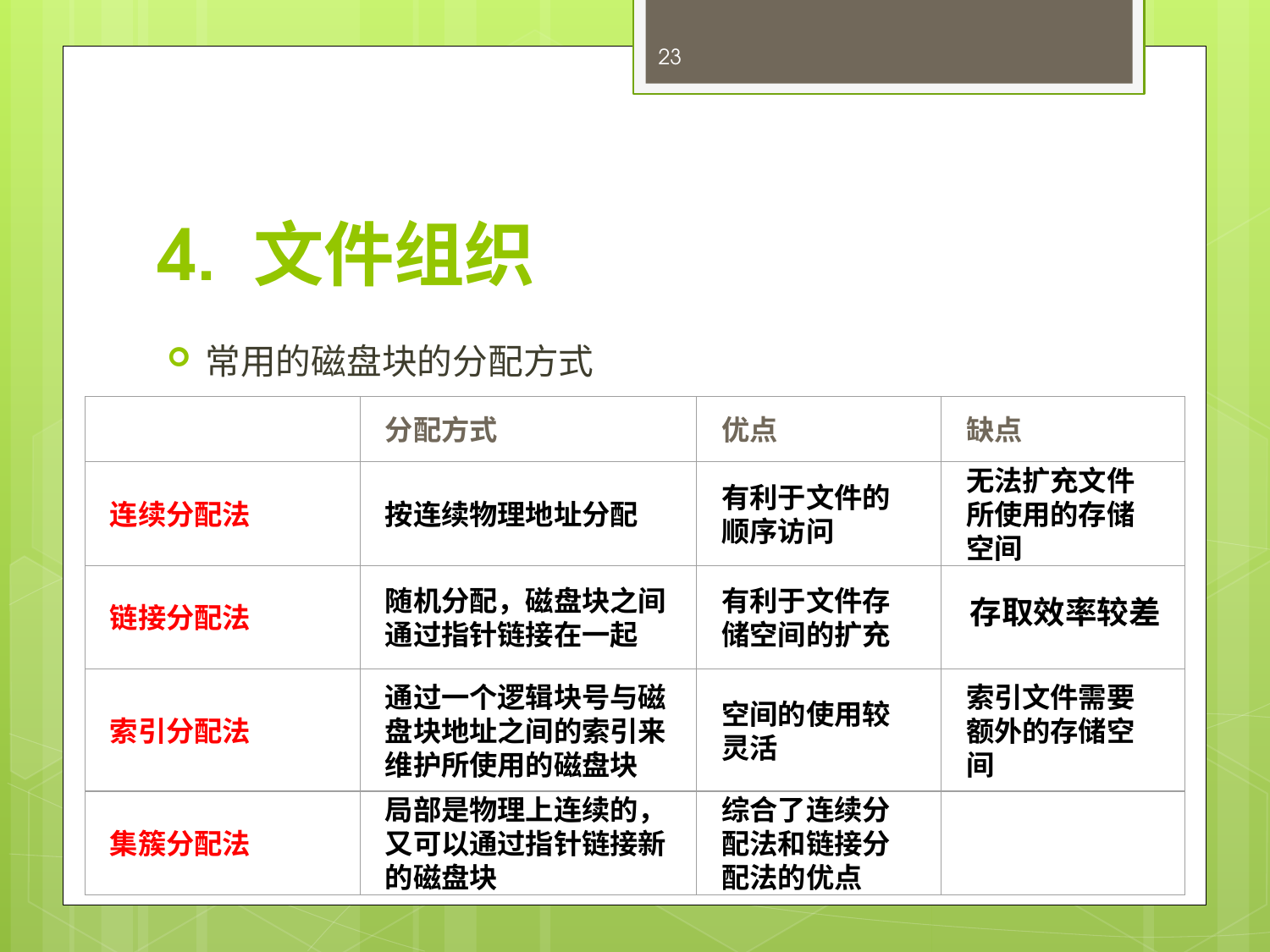

23
# 4. 文件组织
常用的磁盘块的分配方式

分配方式

优点

缺点

连续分配法

按连续物理地址分配

有利于文件的顺序访问

无法扩充文件所使用的存储空间

链接分配法

随机分配，磁盘块之间通过指针链接在一起

有利于文件存储空间的扩充

索引分配法

通过一个逻辑块号与磁盘块地址之间的索引来维护所使用的磁盘块

空间的使用较灵活

索引文件需要额外的存储空间

集簇分配法

局部是物理上连续的，又可以通过指针链接新的磁盘块

综合了连续分配法和链接分配法的优点

存取效率较差